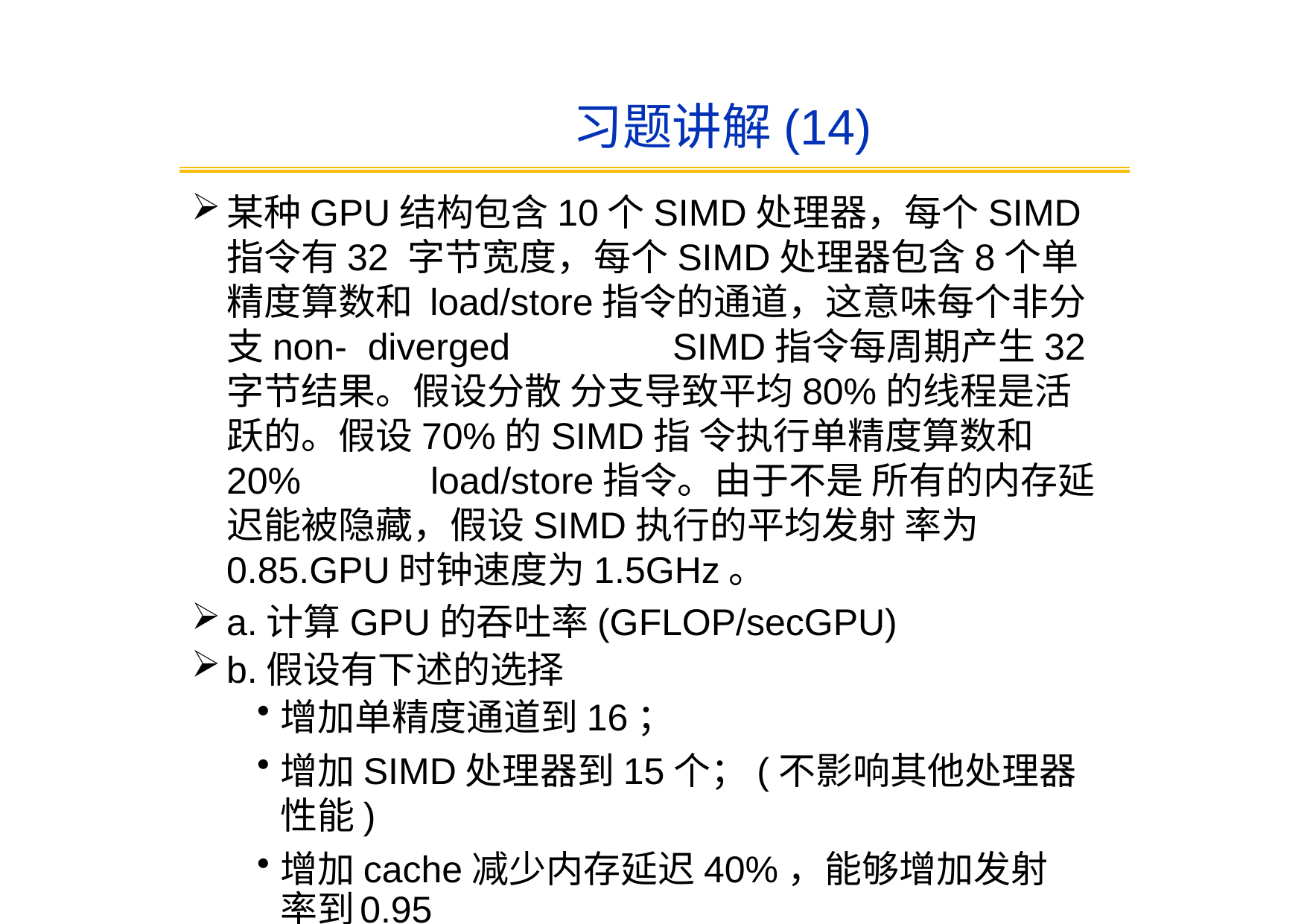

# 习题讲解(14)
某种GPU结构包含10个SIMD处理器，每个SIMD指令有32 字节宽度，每个SIMD处理器包含8个单精度算数和 load/store指令的通道，这意味每个非分支non-  diverged	SIMD指令每周期产生32字节结果。假设分散 分支导致平均80%的线程是活跃的。假设70%的SIMD指 令执行单精度算数和20%	load/store指令。由于不是 所有的内存延迟能被隐藏，假设SIMD执行的平均发射 率为0.85.GPU时钟速度为1.5GHz。
a.计算GPU的吞吐率(GFLOP/secGPU)
b.假设有下述的选择
增加单精度通道到16；
增加SIMD处理器到15个；(不影响其他处理器性能)
增加cache减少内存延迟40%，能够增加发射率到 0.95
每种方法产生的加速比